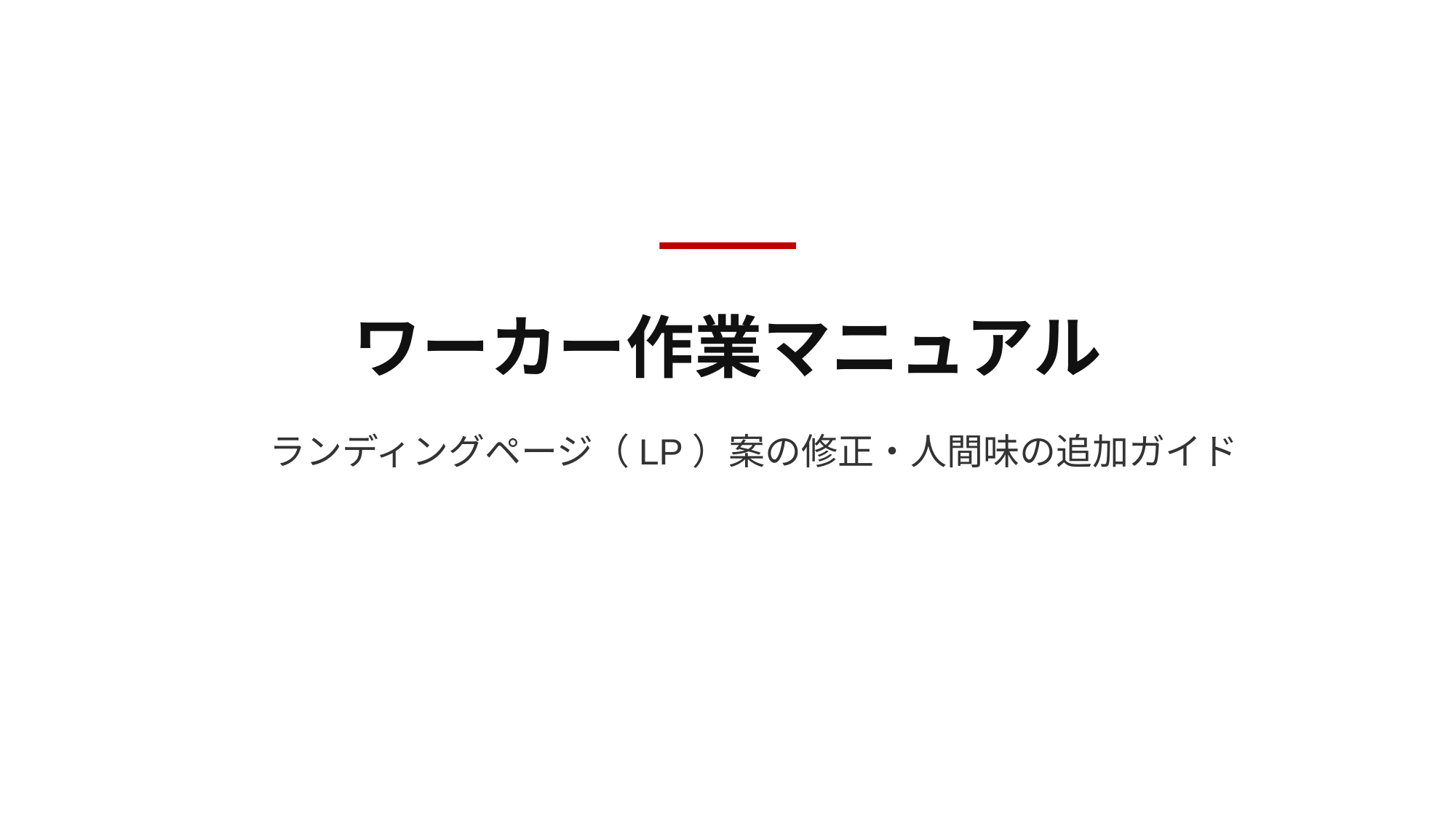

ワーカー作業マニュアル
ランディングページ（LP）案の修正・人間味の追加ガイド